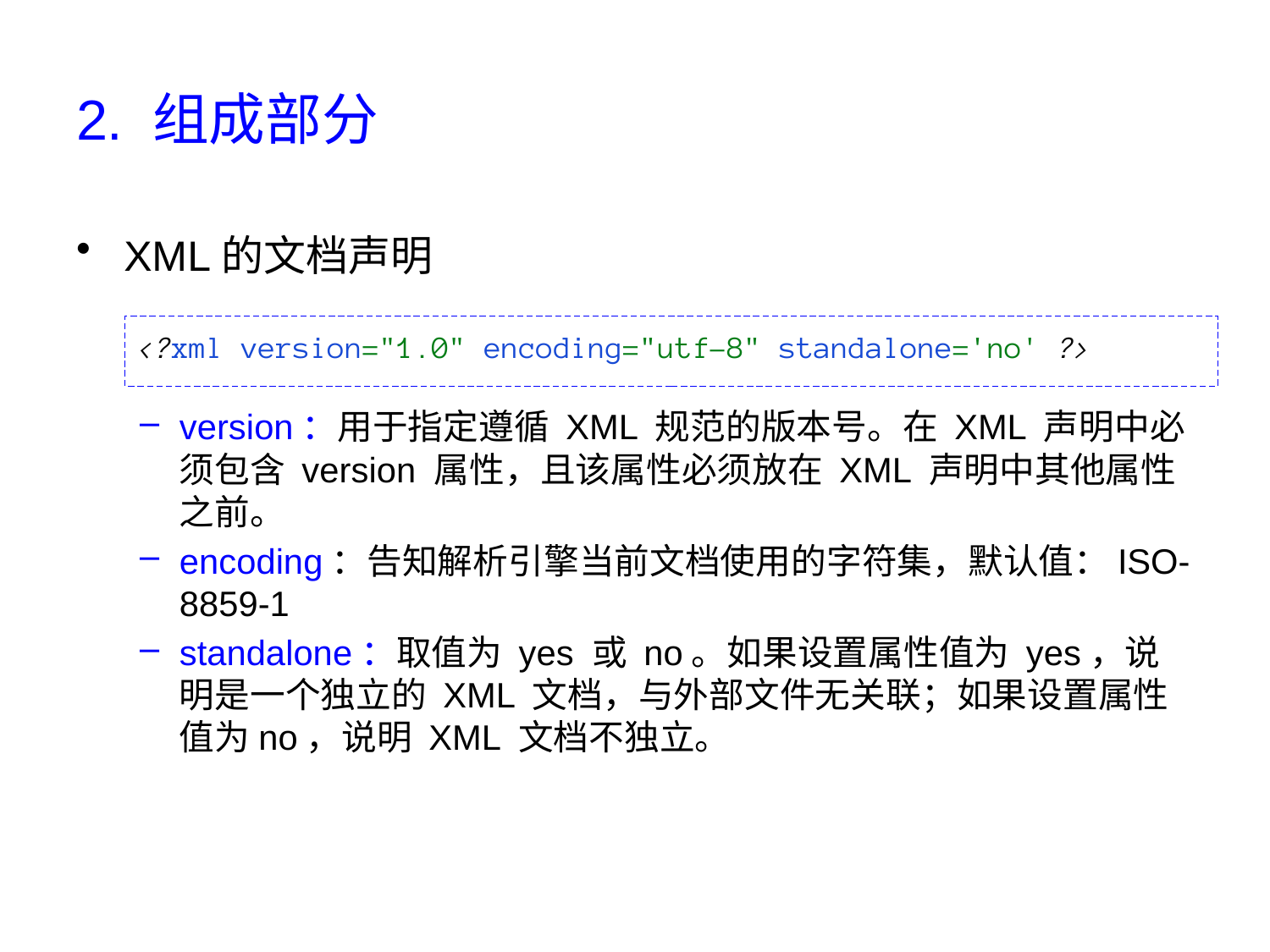

# 2. 组成部分
XML的文档声明

version：用于指定遵循 XML 规范的版本号。在 XML 声明中必须包含 version 属性，且该属性必须放在 XML 声明中其他属性之前。
encoding：告知解析引擎当前文档使用的字符集，默认值：ISO-8859-1
standalone：取值为 yes 或 no。如果设置属性值为 yes，说明是一个独立的 XML 文档，与外部文件无关联；如果设置属性值为no，说明 XML 文档不独立。

<?xml version="1.0" encoding="utf-8" standalone='no' ?>